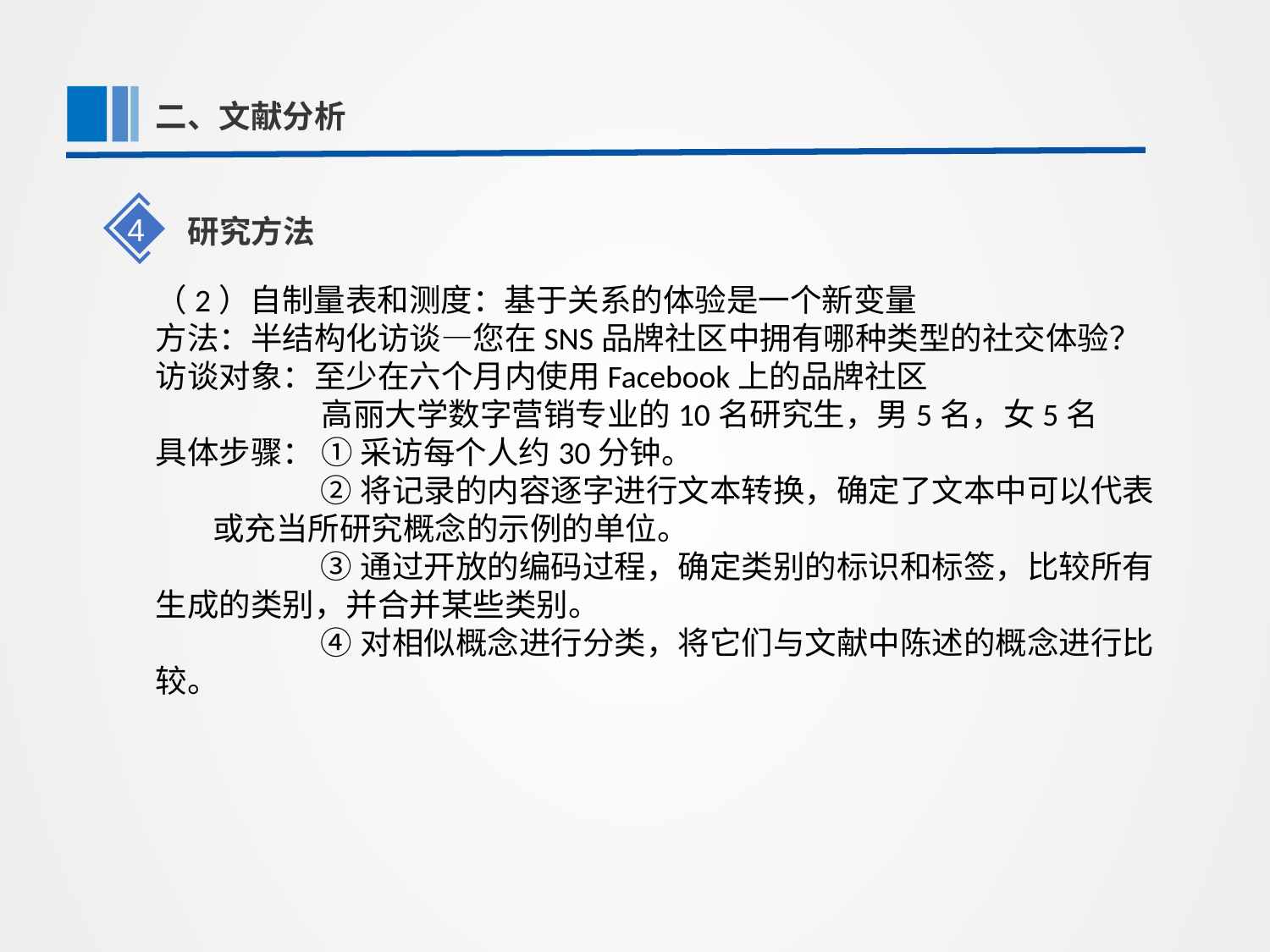

第一部分

二、文献分析

4
研究方法
（2）自制量表和测度：基于关系的体验是一个新变量
方法：半结构化访谈—您在SNS品牌社区中拥有哪种类型的社交体验？
访谈对象：至少在六个月内使用Facebook上的品牌社区
                      高丽大学数字营销专业的10名研究生，男5名，女5名
具体步骤： ① 采访每个人约30分钟。
                       ②将记录的内容逐字进行文本转换，确定了文本中可以代表         或充当所研究概念的示例的单位。
                       ③通过开放的编码过程，确定类别的标识和标签，比较所有生成的类别，并合并某些类别。
                       ④对相似概念进行分类，将它们与文献中陈述的概念进行比较。